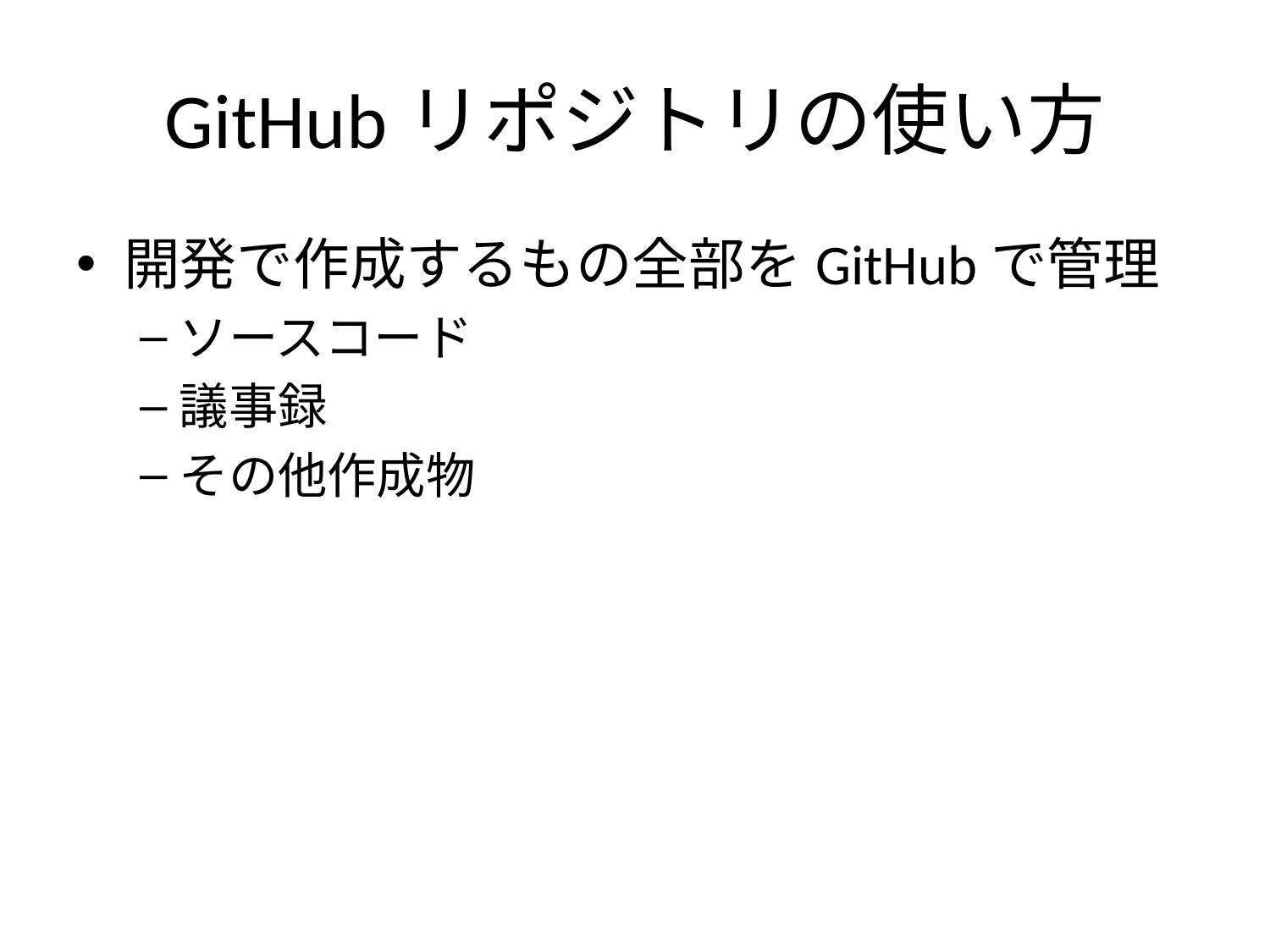

# GitHubリポジトリの使い方
開発で作成するもの全部をGitHubで管理
ソースコード
議事録
その他作成物